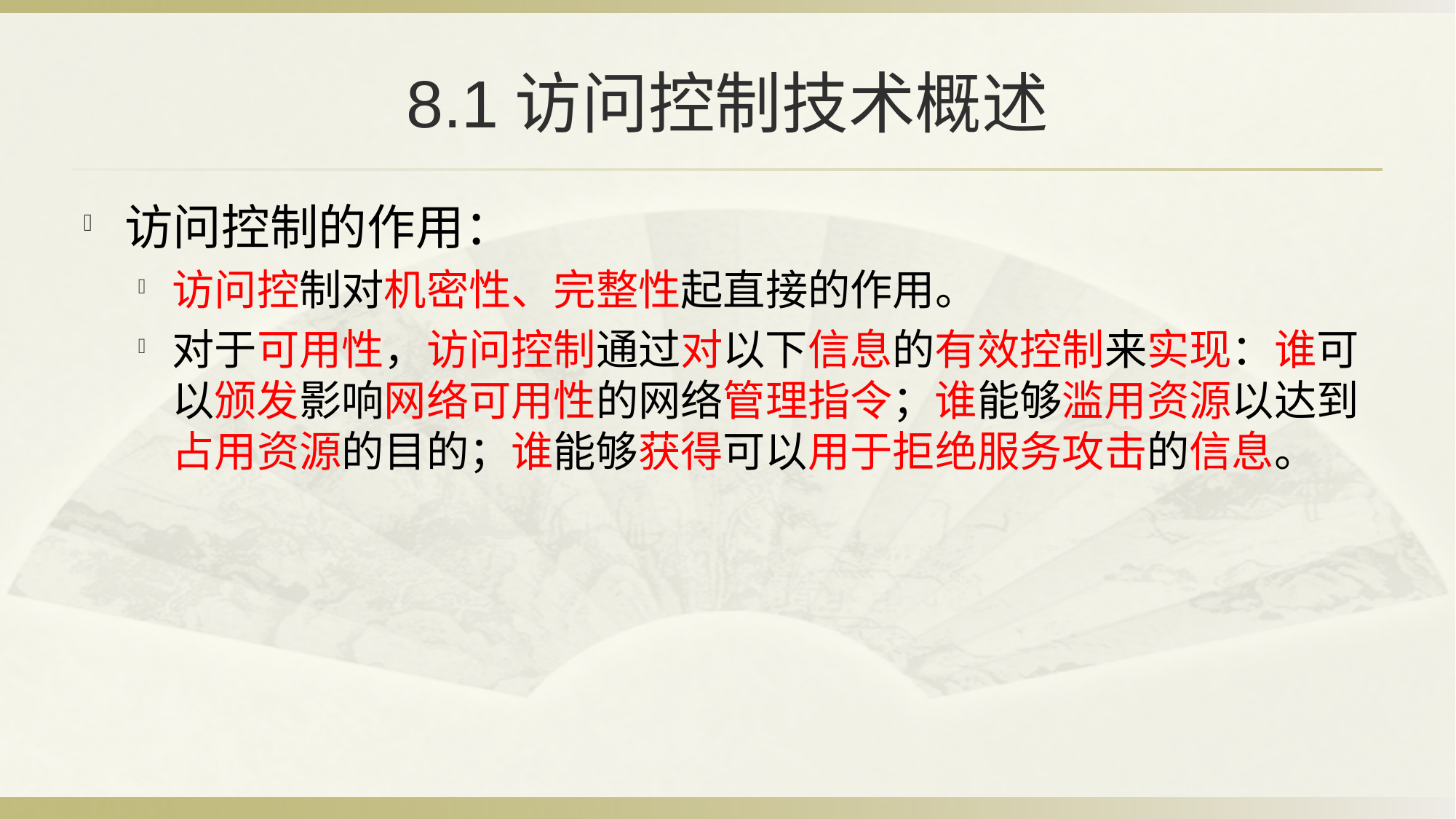

# 8.1访问控制技术概述
访问控制的作用：
访问控制对机密性、完整性起直接的作用。
对于可用性，访问控制通过对以下信息的有效控制来实现：谁可以颁发影响网络可用性的网络管理指令；谁能够滥用资源以达到占用资源的目的；谁能够获得可以用于拒绝服务攻击的信息。